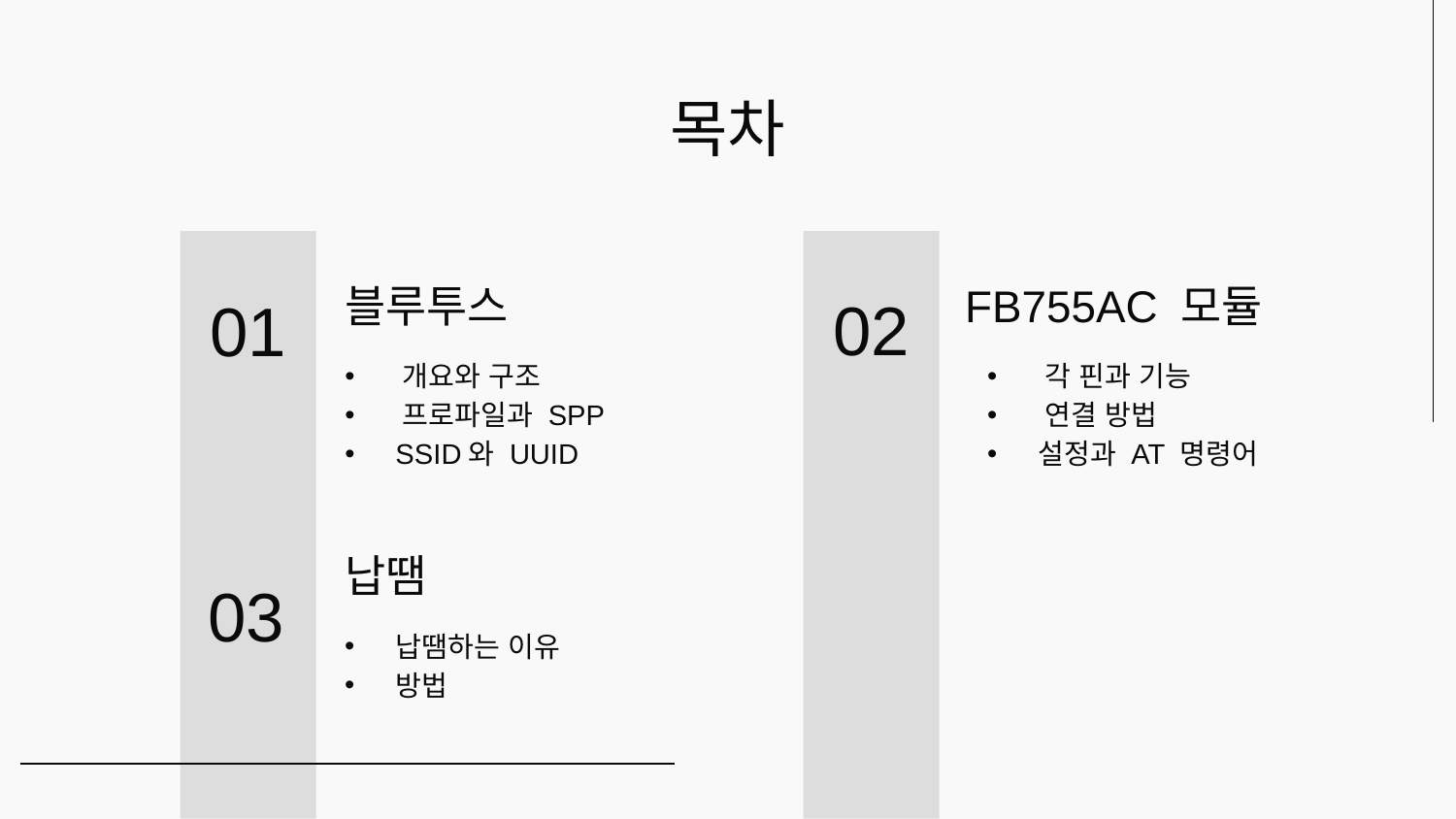

# 목차
블루투스

02
01
FB755AC 모듈
﻿﻿개요와 구조
﻿﻿프로파일과 SPP
﻿﻿SSID와 UUID
﻿﻿각 핀과 기능
﻿﻿연결 방법
설정과 AT 명령어
납땜
03
납땜하는 이유
방법